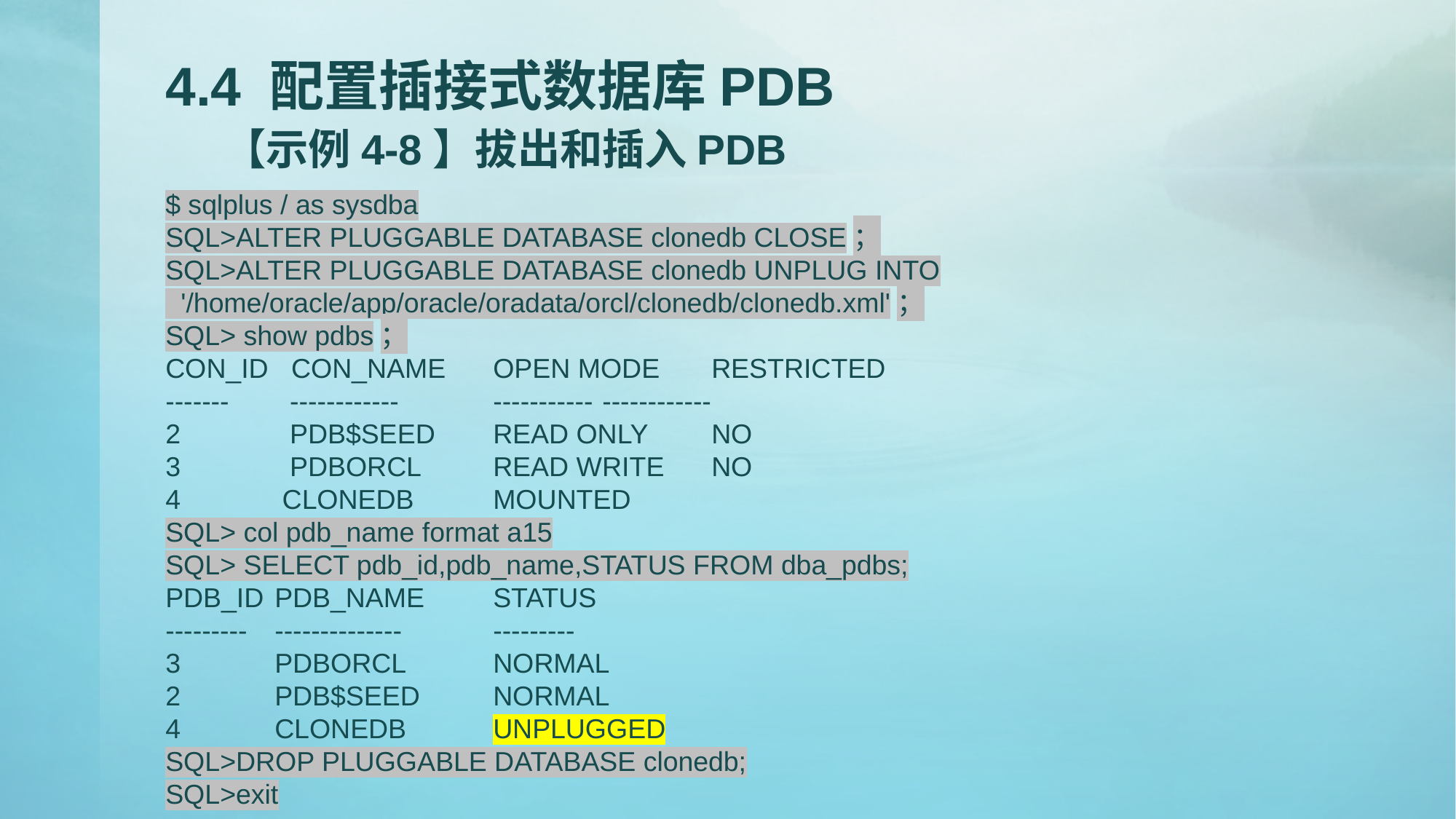

# 4.4 配置插接式数据库PDB 【示例4-8】拔出和插入PDB
$ sqlplus / as sysdba
SQL>ALTER PLUGGABLE DATABASE clonedb CLOSE；
SQL>ALTER PLUGGABLE DATABASE clonedb UNPLUG INTO
  '/home/oracle/app/oracle/oradata/orcl/clonedb/clonedb.xml'；
SQL> show pdbs；
CON_ID   CON_NAME	OPEN MODE	RESTRICTED
------- 	  ------------	-----------	------------
2 	  PDB$SEED	READ ONLY	NO
3 	  PDBORCL	READ WRITE	NO
4 	 CLONEDB	MOUNTED
SQL> col pdb_name format a15
SQL> SELECT pdb_id,pdb_name,STATUS FROM dba_pdbs;
PDB_ID	PDB_NAME	STATUS
---------	--------------	---------
3	PDBORCL	NORMAL
2	PDB$SEED	NORMAL
4	CLONEDB	UNPLUGGED
SQL>DROP PLUGGABLE DATABASE clonedb;
SQL>exit